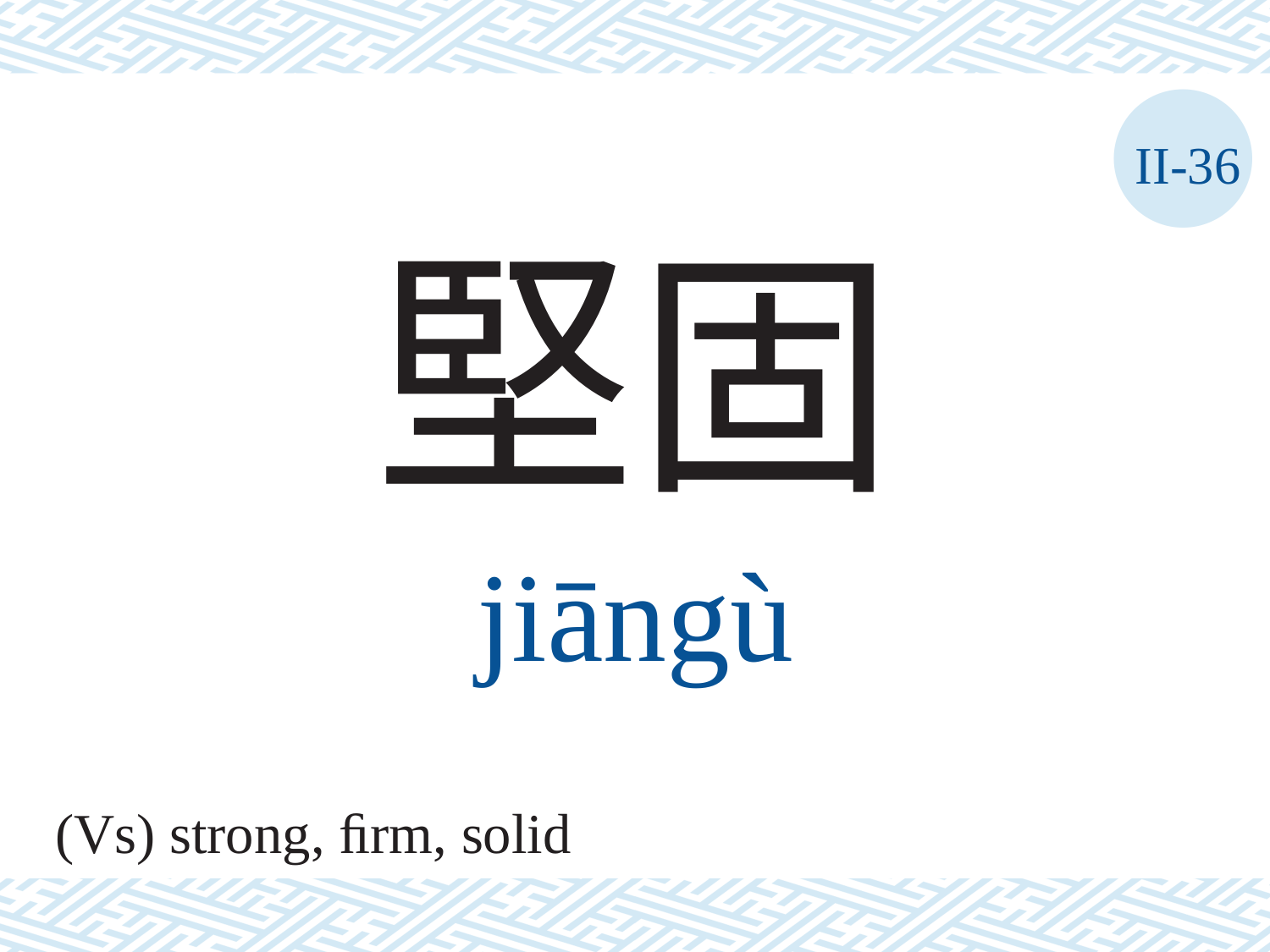

II-36
堅固
jiāngù
(Vs) strong, ﬁrm, solid